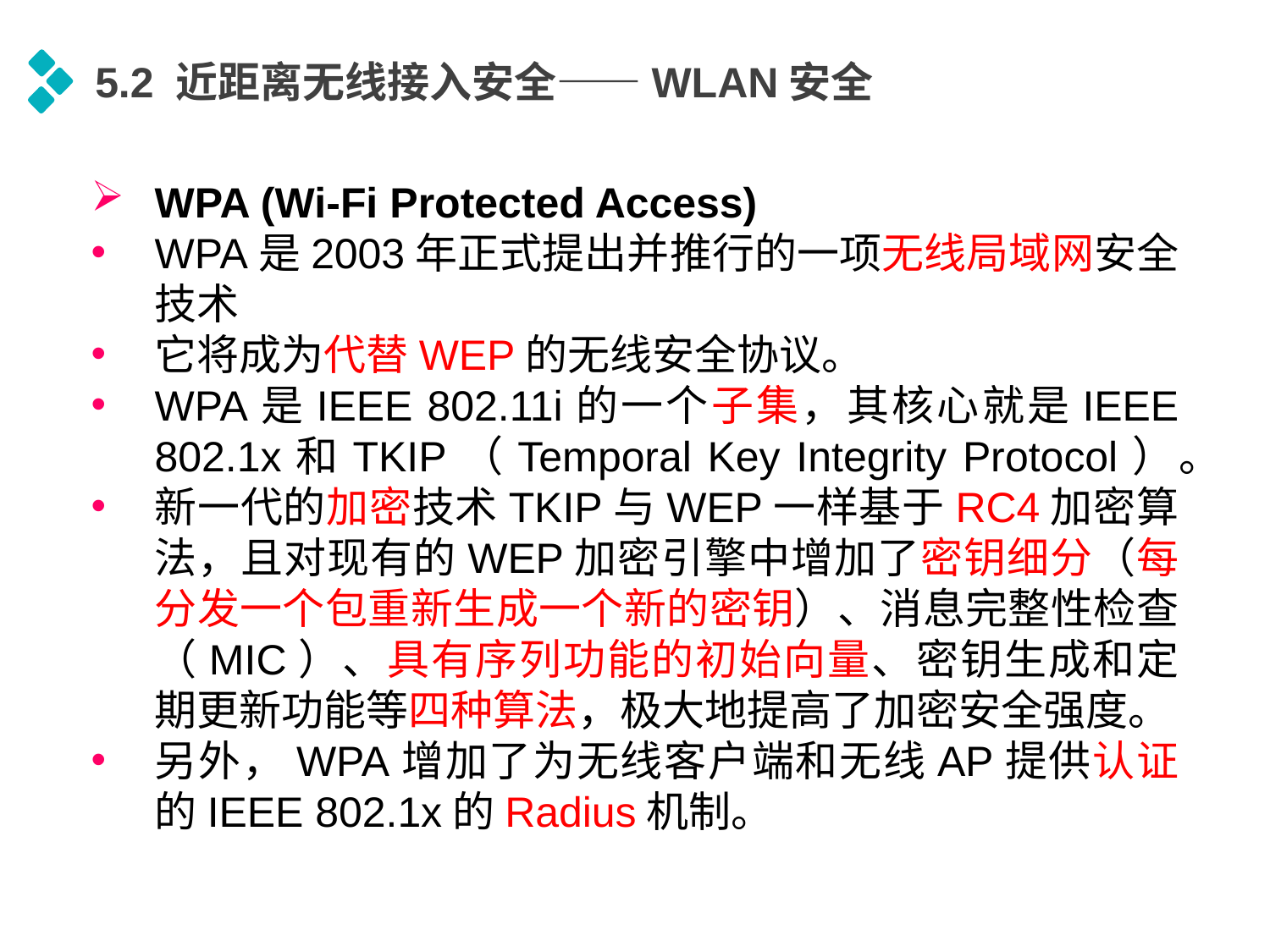

5.2 近距离无线接入安全——WLAN安全

WPA (Wi-Fi Protected Access)
WPA是2003年正式提出并推行的一项无线局域网安全技术
它将成为代替WEP的无线安全协议。
WPA是IEEE 802.11i的一个子集，其核心就是IEEE 802.1x和TKIP（Temporal Key Integrity Protocol）。
新一代的加密技术TKIP与WEP一样基于RC4加密算法，且对现有的WEP加密引擎中增加了密钥细分（每分发一个包重新生成一个新的密钥）、消息完整性检查（MIC）、具有序列功能的初始向量、密钥生成和定期更新功能等四种算法，极大地提高了加密安全强度。
另外，WPA增加了为无线客户端和无线AP提供认证的IEEE 802.1x的Radius机制。